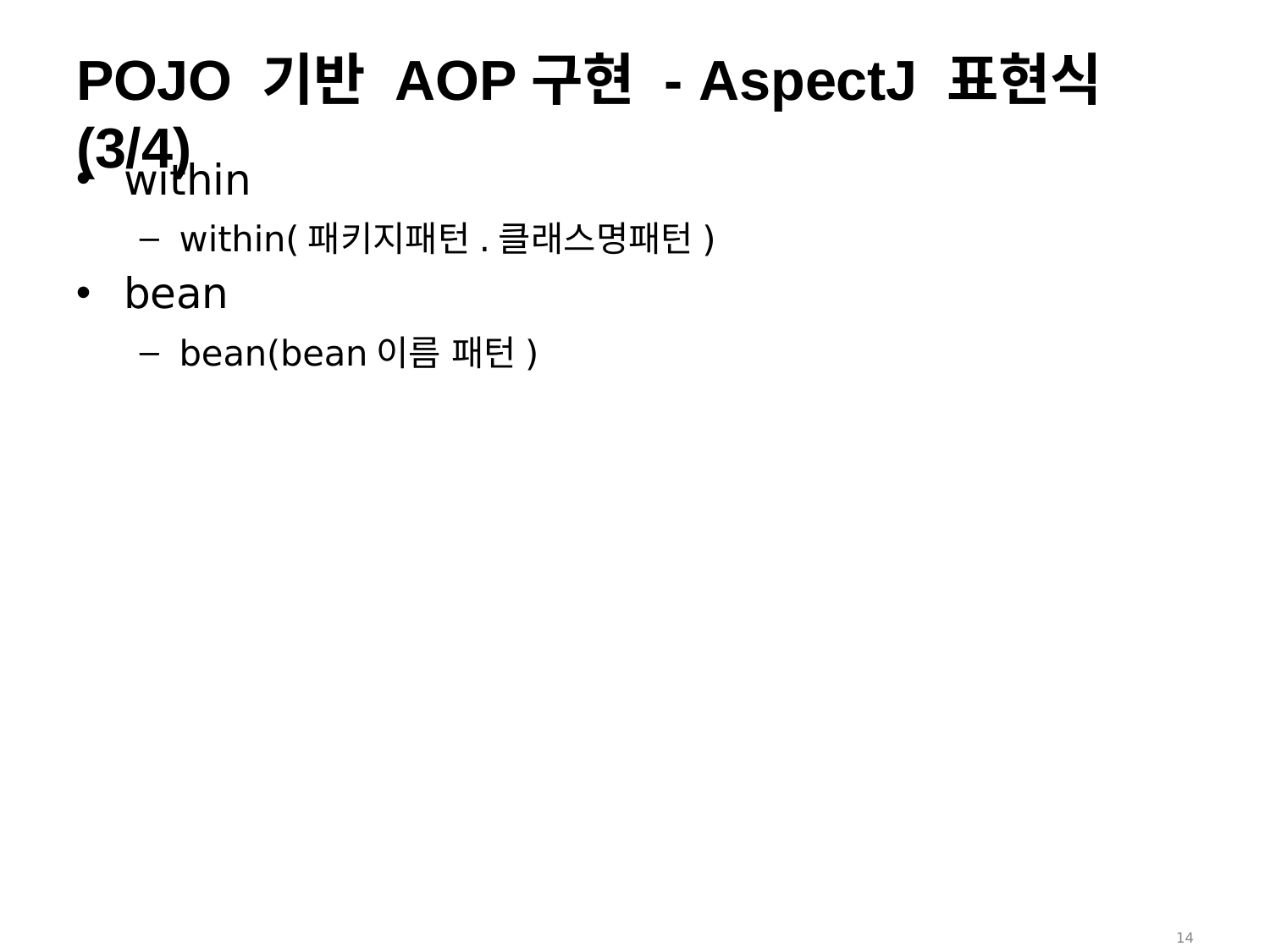

# POJO 기반 AOP구현 - AspectJ 표현식 (3/4)
within
within(패키지패턴.클래스명패턴)
bean
bean(bean이름 패턴)
14